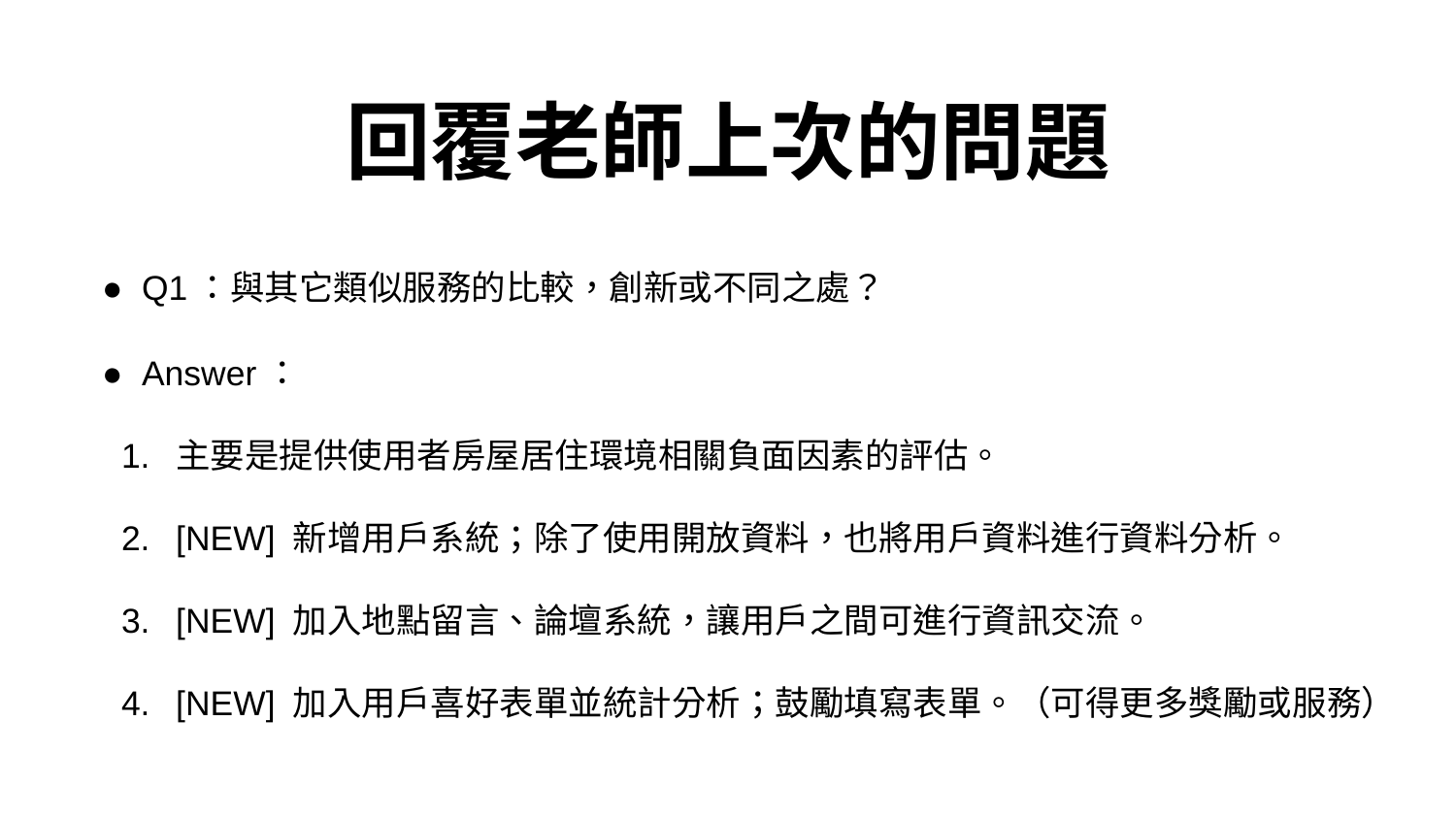

回覆老師上次的問題

●  Q1：與其它類似服務的比較，創新或不同之處？

●  Answer：

主要是提供使用者房屋居住環境相關負面因素的評估。

[NEW] 新增用戶系統；除了使用開放資料，也將用戶資料進行資料分析。

[NEW] 加入地點留言、論壇系統，讓用戶之間可進行資訊交流。

[NEW] 加入用戶喜好表單並統計分析；鼓勵填寫表單。（可得更多獎勵或服務）